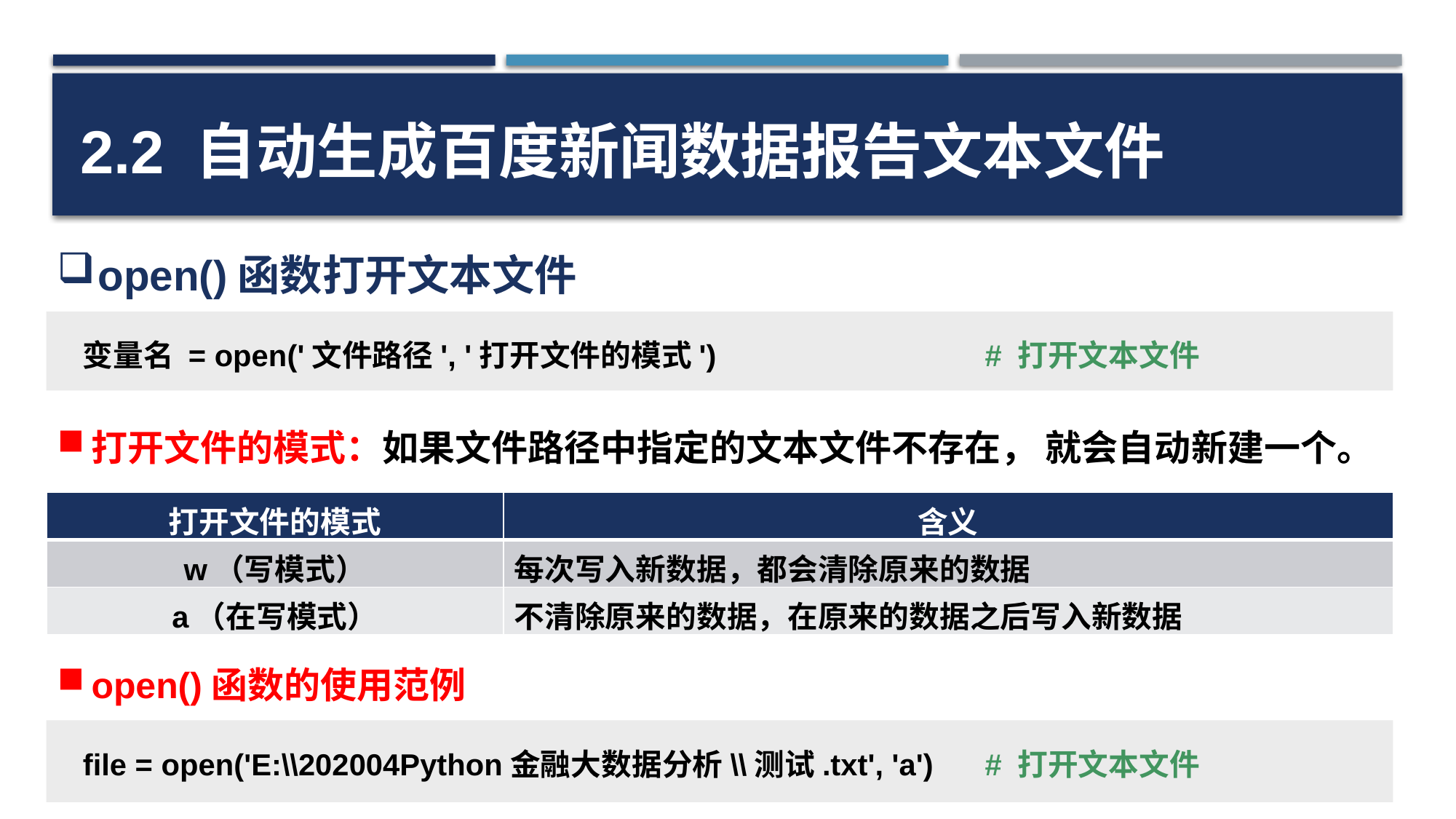

2.2 自动生成百度新闻数据报告文本文件
open()函数打开文本文件

# 打开文本文件
变量名 = open('文件路径', '打开文件的模式')
打开文件的模式：如果文件路径中指定的文本文件不存在， 就会自动新建一个。
| 打开文件的模式 | 含义 |
| --- | --- |
| w（写模式） | 每次写入新数据，都会清除原来的数据 |
| a（在写模式） | 不清除原来的数据，在原来的数据之后写入新数据 |
open()函数的使用范例
27

# 打开文本文件
file = open('E:\\202004Python金融大数据分析\\测试.txt', 'a')